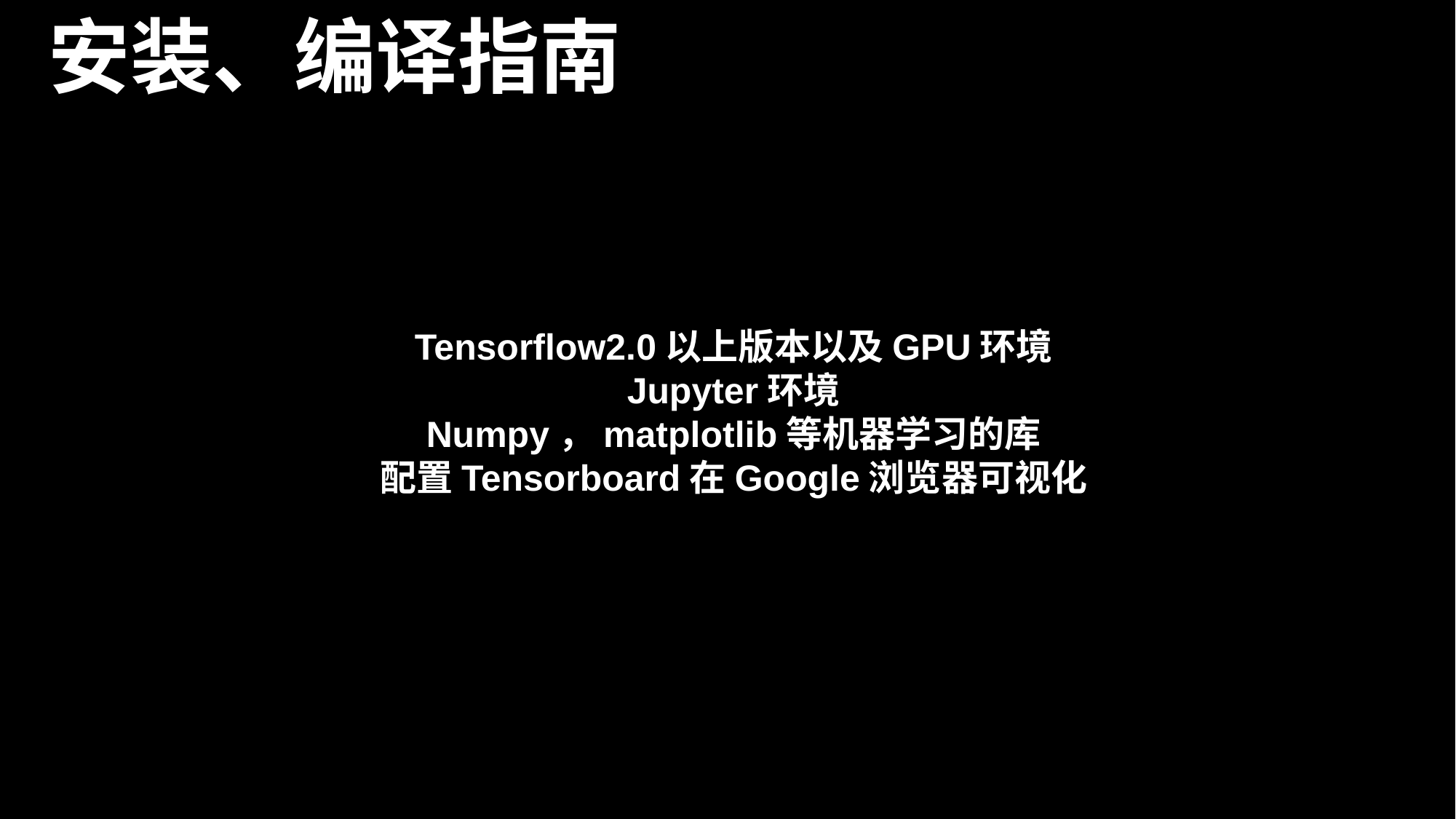

安装、编译指南
Tensorflow2.0以上版本以及GPU环境
Jupyter环境
Numpy，matplotlib等机器学习的库
配置Tensorboard在Google浏览器可视化